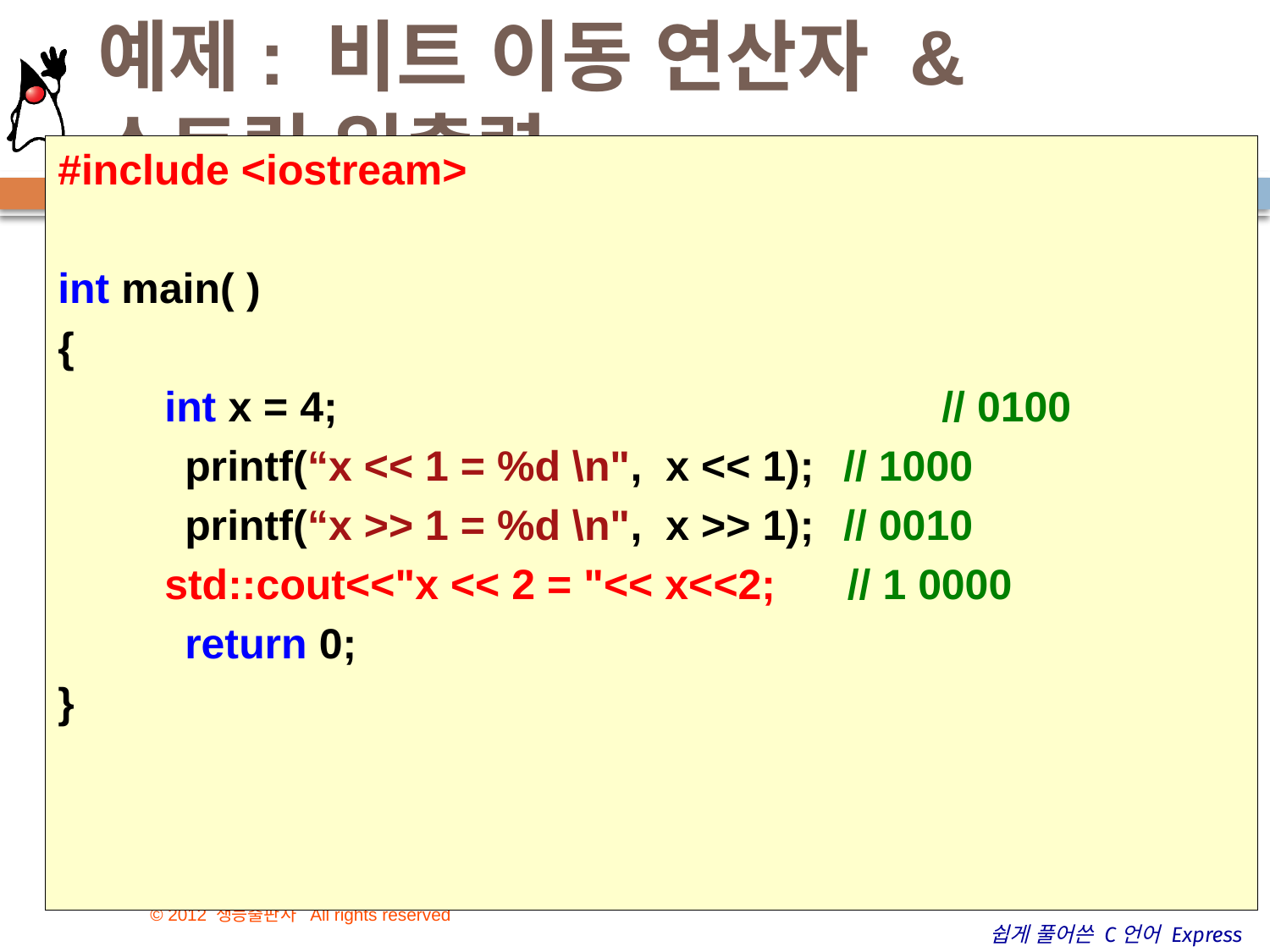

# 예제: 비트 이동 연산자 & 스트림 입출력
#include <iostream>

int main( )
{
         int x = 4;   			                     // 0100
	printf(“x << 1 = %d \n",  x << 1);	  // 1000
	printf(“x >> 1 = %d \n",  x >> 1);	  // 0010
         std::cout<<"x << 2 = "<< x<<2;      // 1 0000
	return 0;
}